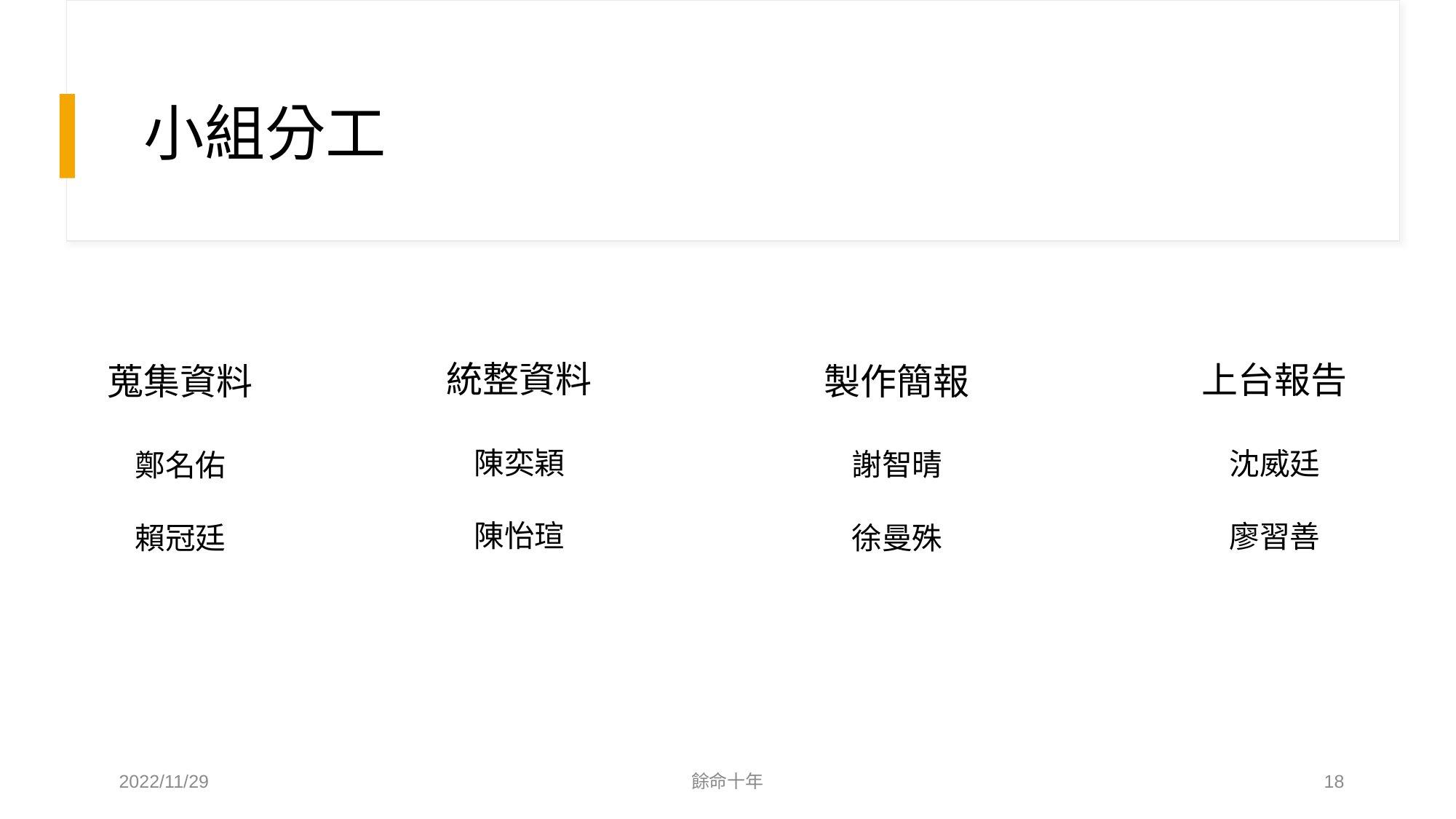

# 小組分工
統整資料

陳奕穎

陳怡瑄
上台報告

沈威廷

廖習善
製作簡報

謝智晴

徐曼殊
蒐集資料

鄭名佑

賴冠廷
2022/11/29
餘命十年
18